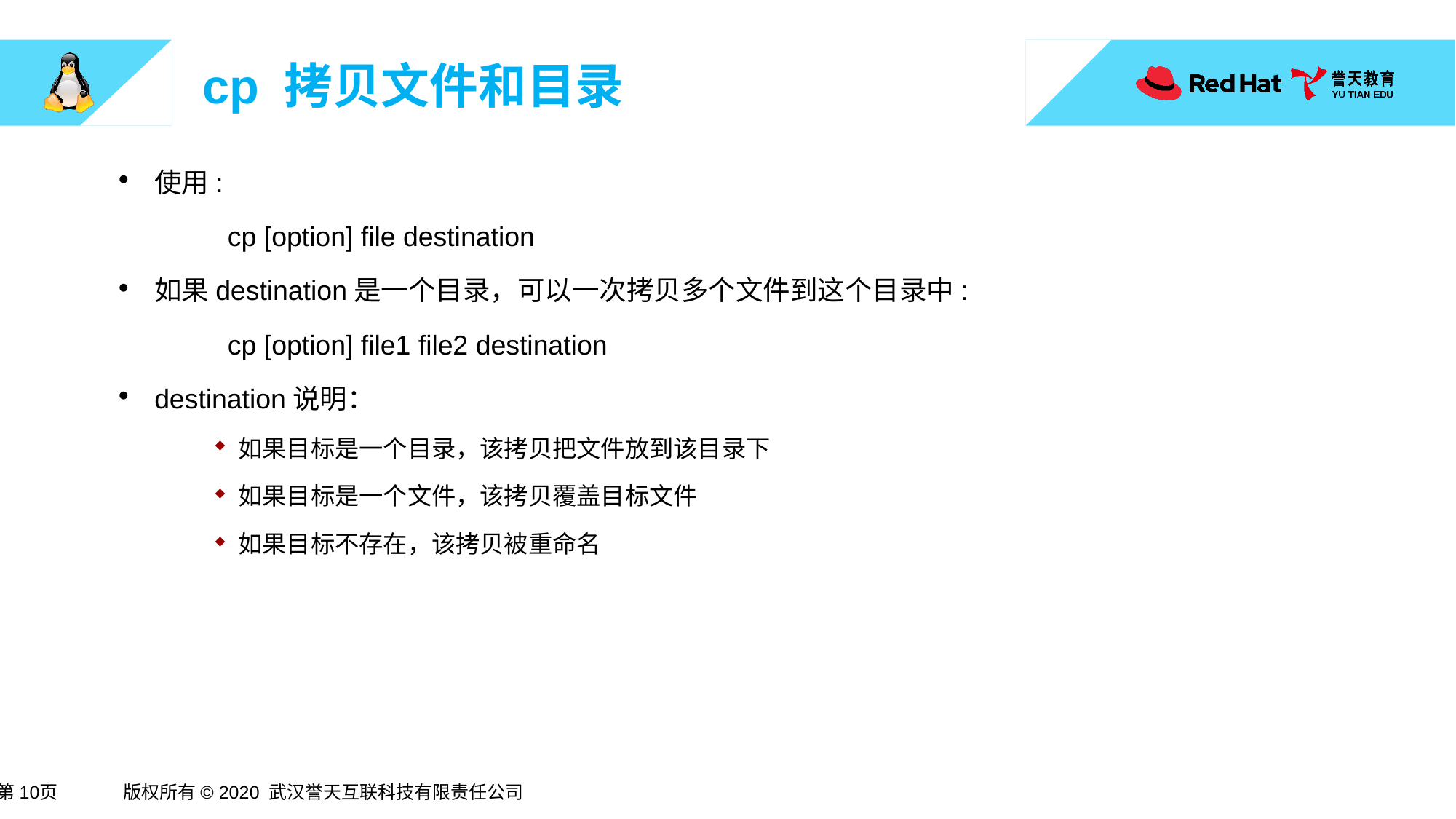

# cp 拷贝文件和目录
使用:
   	cp [option] file destination
如果destination是一个目录，可以一次拷贝多个文件到这个目录中:
	cp [option] file1 file2 destination
destination说明：
如果目标是一个目录，该拷贝把文件放到该目录下
如果目标是一个文件，该拷贝覆盖目标文件
如果目标不存在，该拷贝被重命名
10